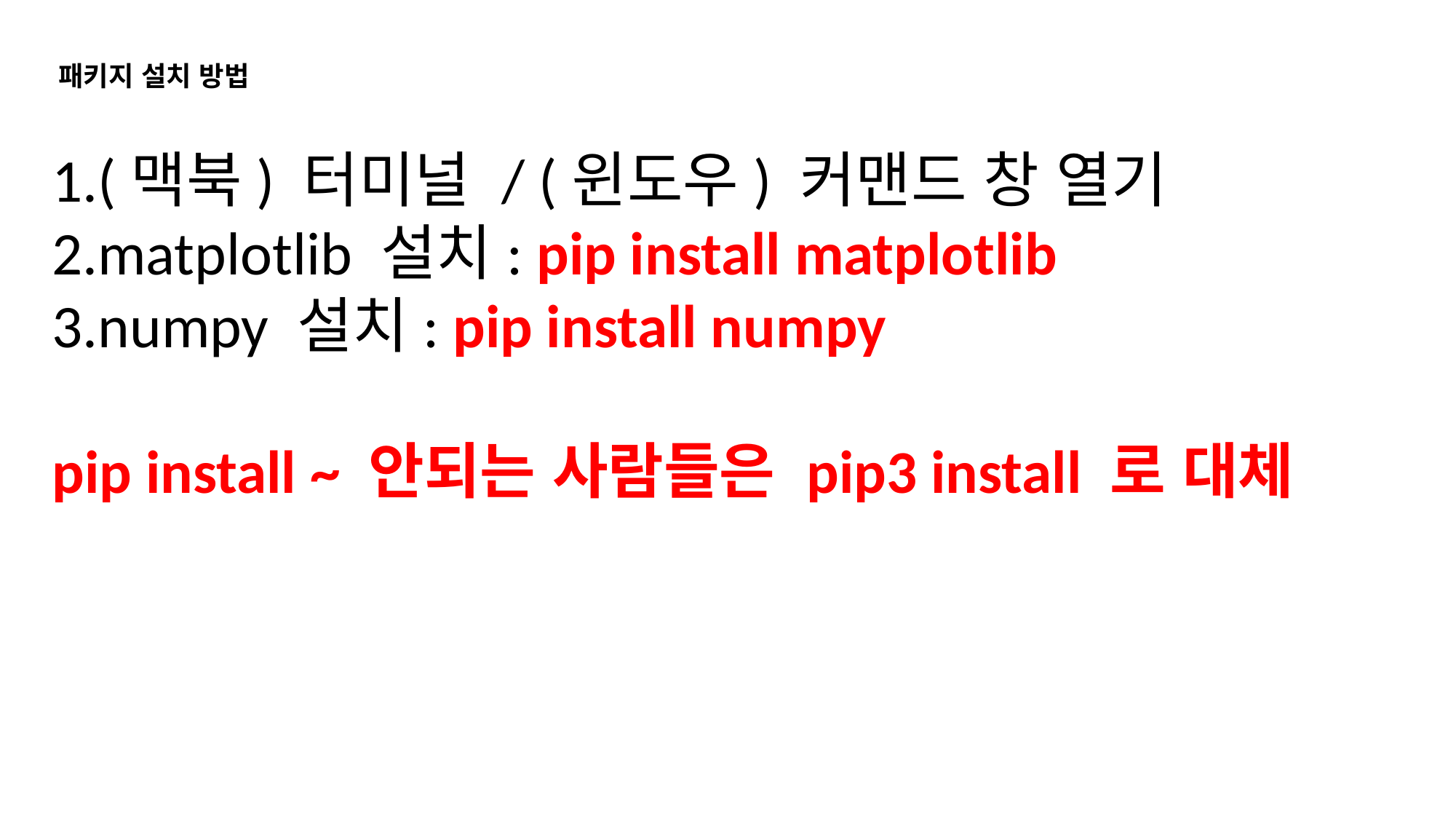

패키지 설치 방법
(맥북) 터미널 / (윈도우) 커맨드 창 열기
matplotlib 설치: pip install matplotlib
numpy 설치: pip install numpy

pip install ~ 안되는 사람들은 pip3 install 로 대체